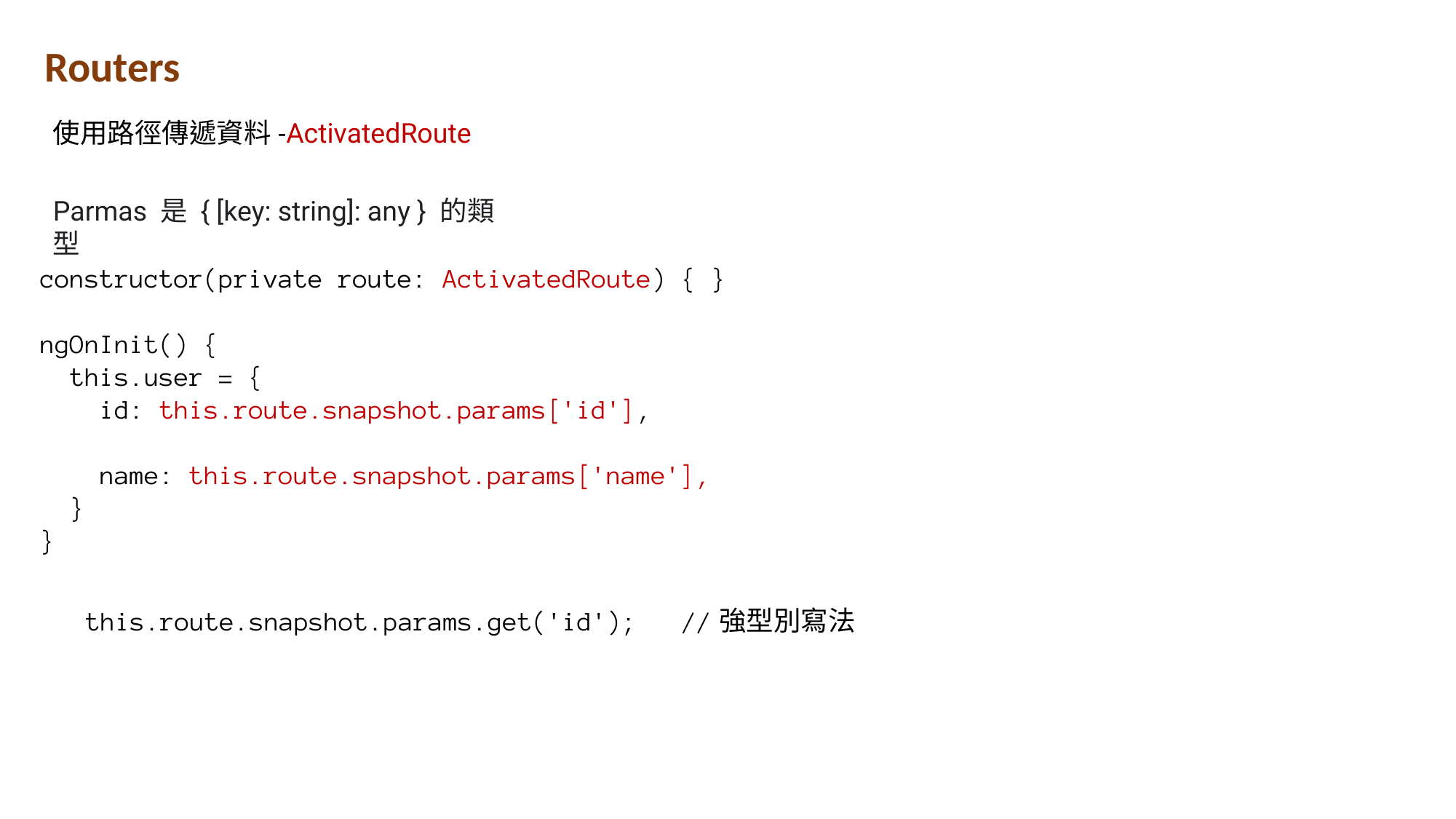

Routers
使用路徑傳遞資料-ActivatedRoute
Parmas 是 { [key: string]: any } 的類型
  constructor(private route: ActivatedRoute) { }
  ngOnInit() {
    this.user = {
      id: this.route.snapshot.params['id'],

      name: this.route.snapshot.params['name'],
    }
  }
this.route.snapshot.params.get('id');   //強型別寫法